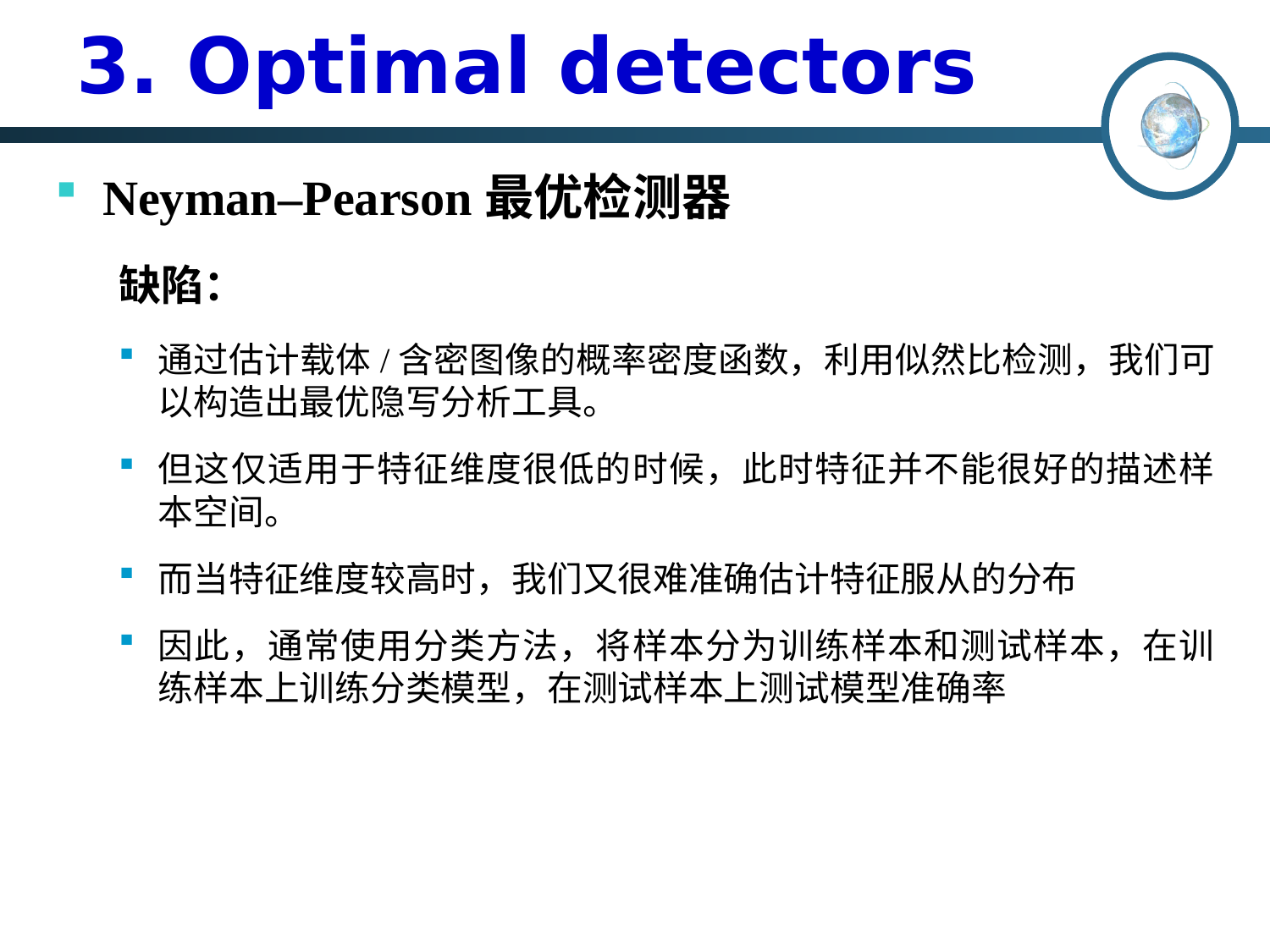

# 3. Optimal detectors
Neyman–Pearson最优检测器
缺陷：
通过估计载体/含密图像的概率密度函数，利用似然比检测，我们可以构造出最优隐写分析工具。
但这仅适用于特征维度很低的时候，此时特征并不能很好的描述样本空间。
而当特征维度较高时，我们又很难准确估计特征服从的分布
因此，通常使用分类方法，将样本分为训练样本和测试样本，在训练样本上训练分类模型，在测试样本上测试模型准确率